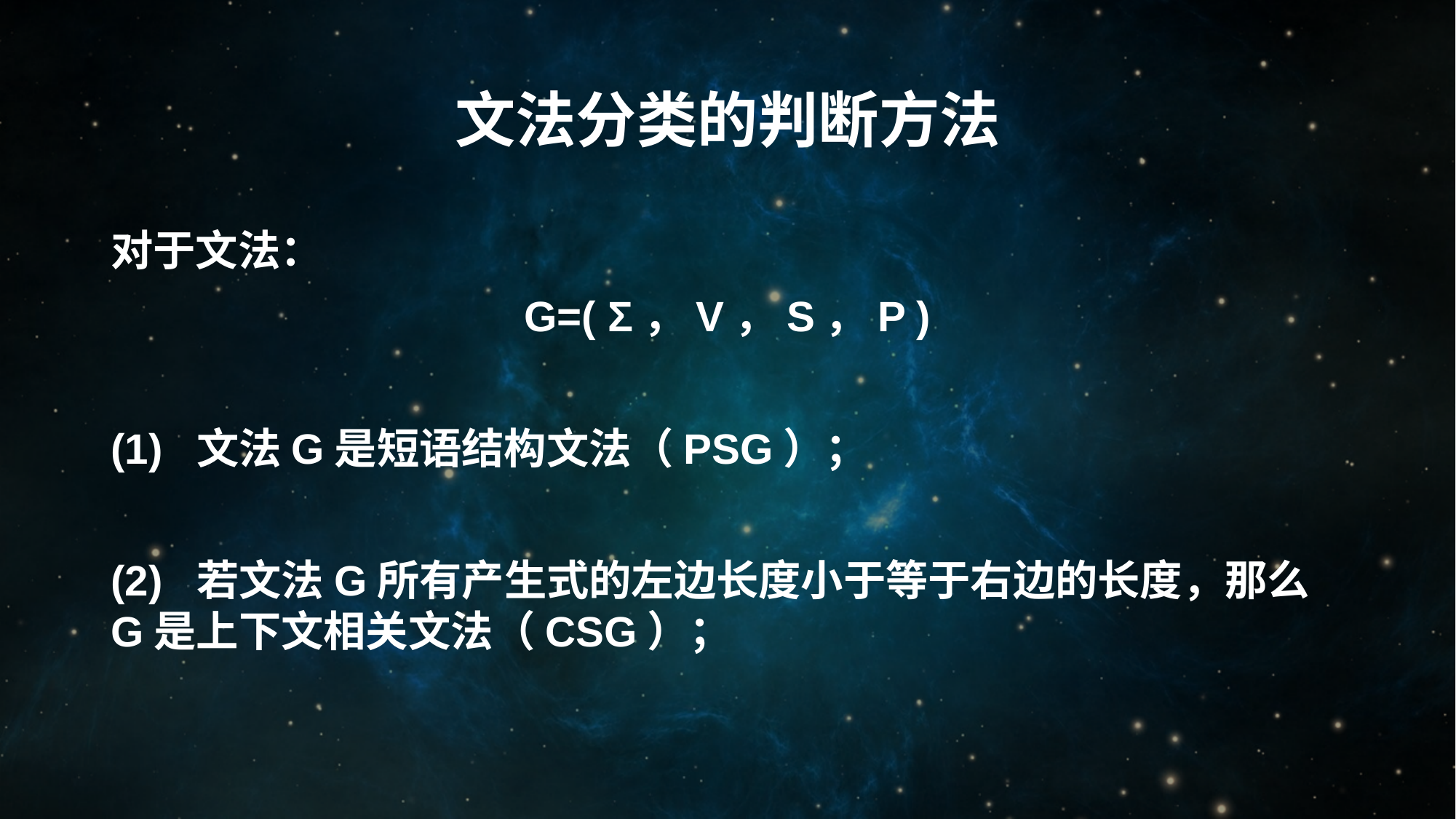

# 文法分类的判断方法
对于文法：
G=( Σ，V，S，P )

(1)  文法G是短语结构文法（PSG）；

(2)  若文法G所有产生式的左边长度小于等于右边的长度，那么G是上下文相关文法（CSG）；